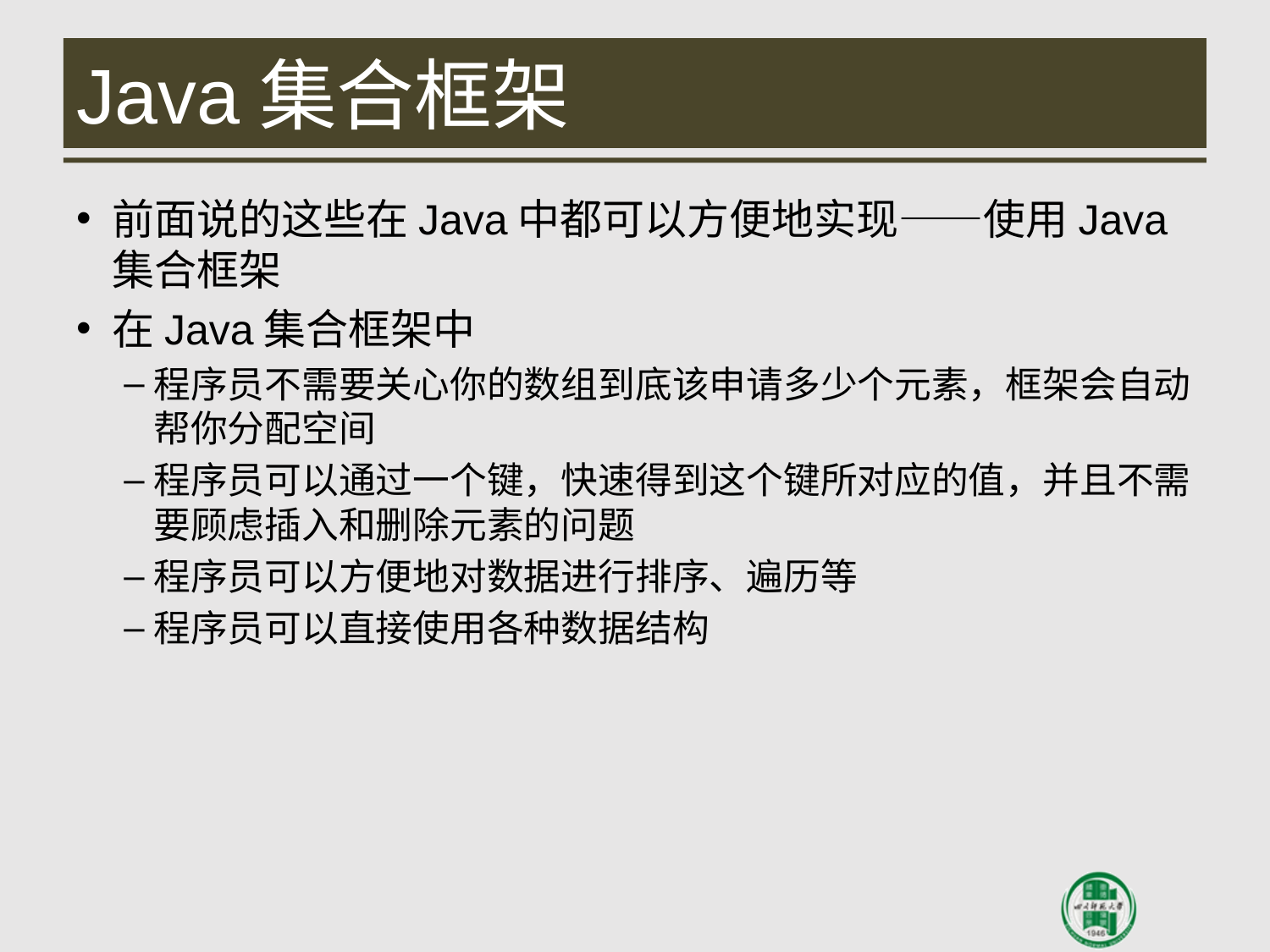

# Java集合框架
前面说的这些在Java中都可以方便地实现——使用Java集合框架
在Java集合框架中
程序员不需要关心你的数组到底该申请多少个元素，框架会自动帮你分配空间
程序员可以通过一个键，快速得到这个键所对应的值，并且不需要顾虑插入和删除元素的问题
程序员可以方便地对数据进行排序、遍历等
程序员可以直接使用各种数据结构